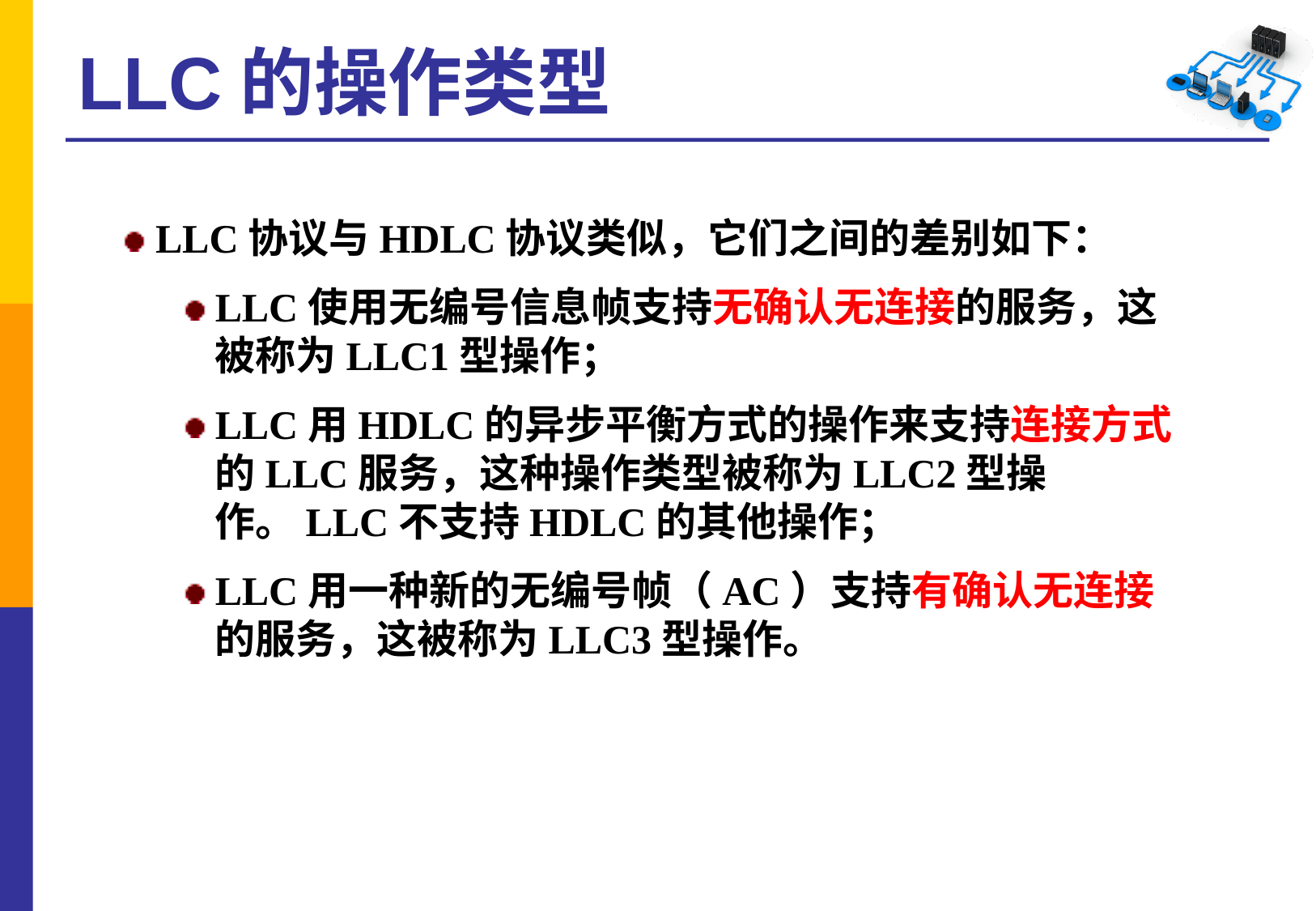

# LLC的操作类型
LLC协议与HDLC协议类似，它们之间的差别如下：
LLC使用无编号信息帧支持无确认无连接的服务，这被称为LLC1型操作；
LLC用HDLC的异步平衡方式的操作来支持连接方式的LLC服务，这种操作类型被称为LLC2型操作。LLC不支持HDLC的其他操作；
LLC用一种新的无编号帧（AC）支持有确认无连接的服务，这被称为LLC3型操作。